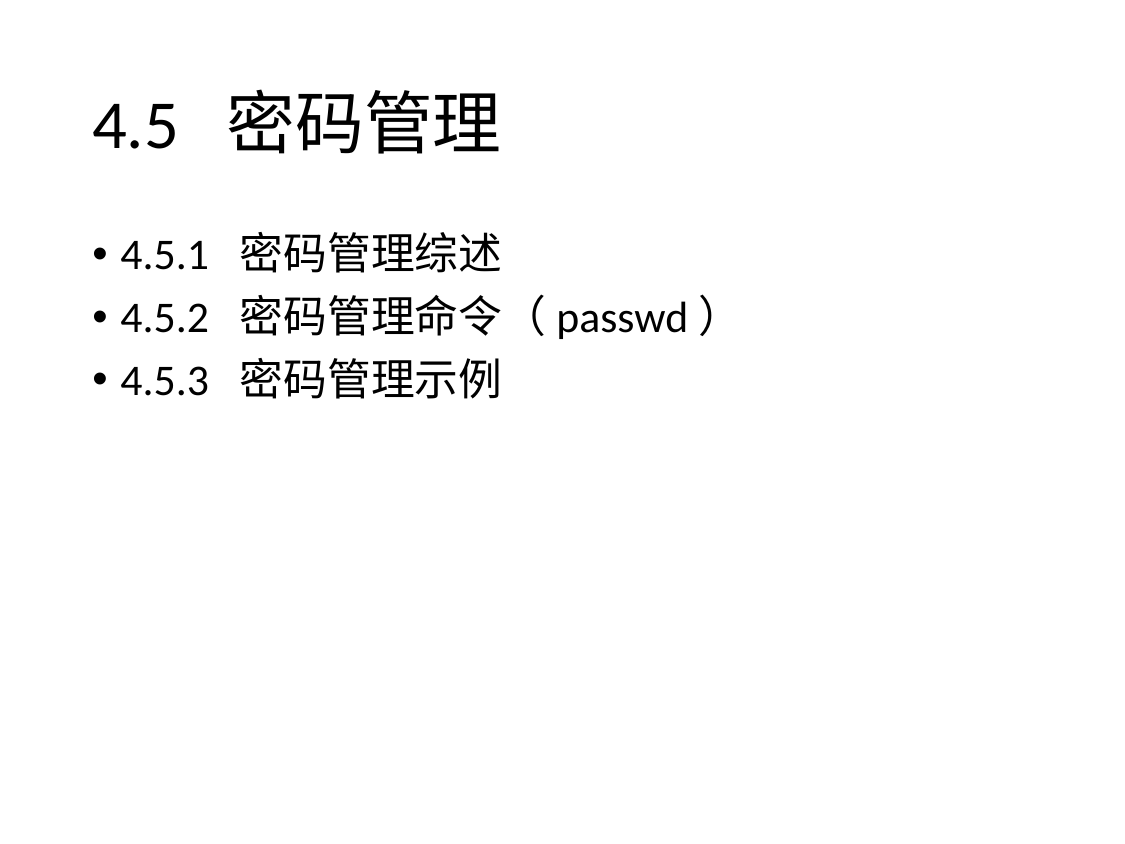

# 4.5  密码管理
4.5.1  密码管理综述
4.5.2  密码管理命令（passwd）
4.5.3  密码管理示例